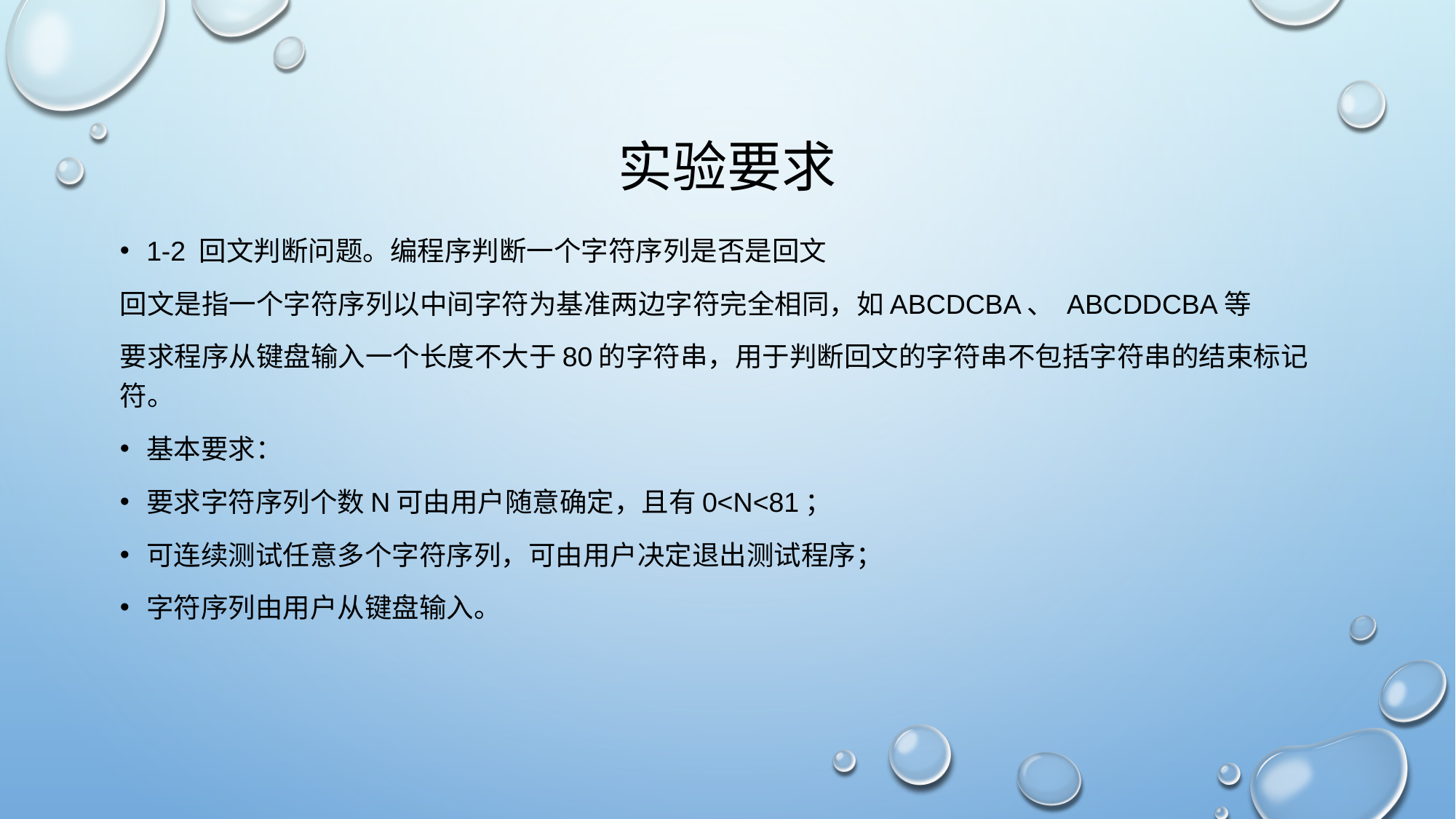

# 实验要求
1-2 回文判断问题。编程序判断一个字符序列是否是回文
回文是指一个字符序列以中间字符为基准两边字符完全相同，如abcdcba、 abcddcba等
要求程序从键盘输入一个长度不大于80的字符串，用于判断回文的字符串不包括字符串的结束标记符。
基本要求：
要求字符序列个数n可由用户随意确定，且有0<n<81；
可连续测试任意多个字符序列，可由用户决定退出测试程序；
字符序列由用户从键盘输入。